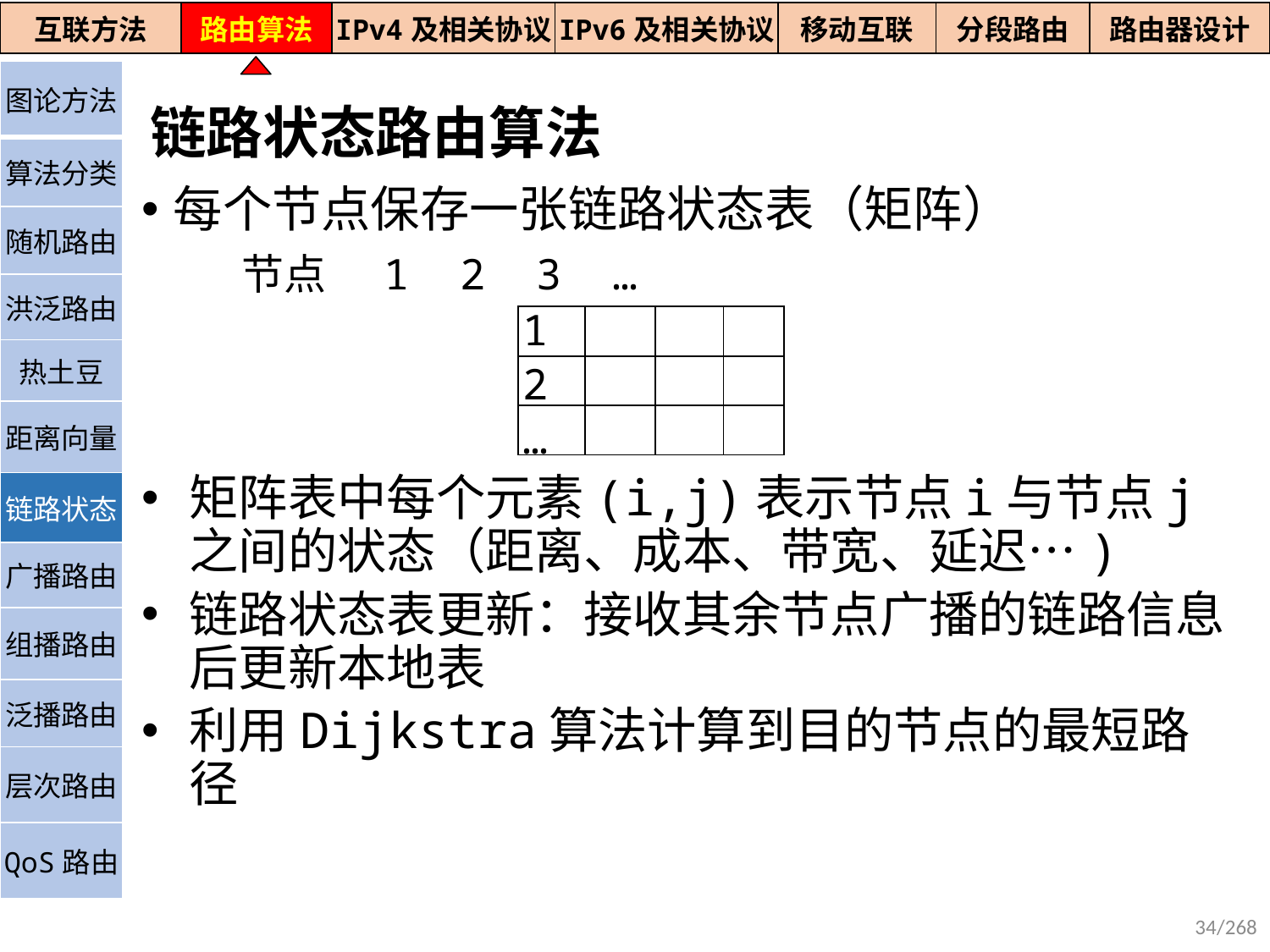

| 互联方法 | 路由算法 | IPv4及相关协议 | IPv6及相关协议 | 移动互联 | 分段路由 | 路由器设计 |
| --- | --- | --- | --- | --- | --- | --- |

# 链路状态路由算法
| 图论方法 |
| --- |
| 算法分类 |
| 随机路由 |
| 洪泛路由 |
| 热土豆 |
| 距离向量 |
| 链路状态 |
| 广播路由 |
| 组播路由 |
| 泛播路由 |
| 层次路由 |
| QoS路由 |
每个节点保存一张链路状态表（矩阵）
        节点     1  2  3  …
               1
               2
               …
矩阵表中每个元素(i,j)表示节点i与节点j之间的状态（距离、成本、带宽、延迟…)
链路状态表更新：接收其余节点广播的链路信息后更新本地表
利用Dijkstra算法计算到目的节点的最短路径
|  |  |  |  |
| --- | --- | --- | --- |
|  |  |  |  |
|  |  |  |  |
34/268